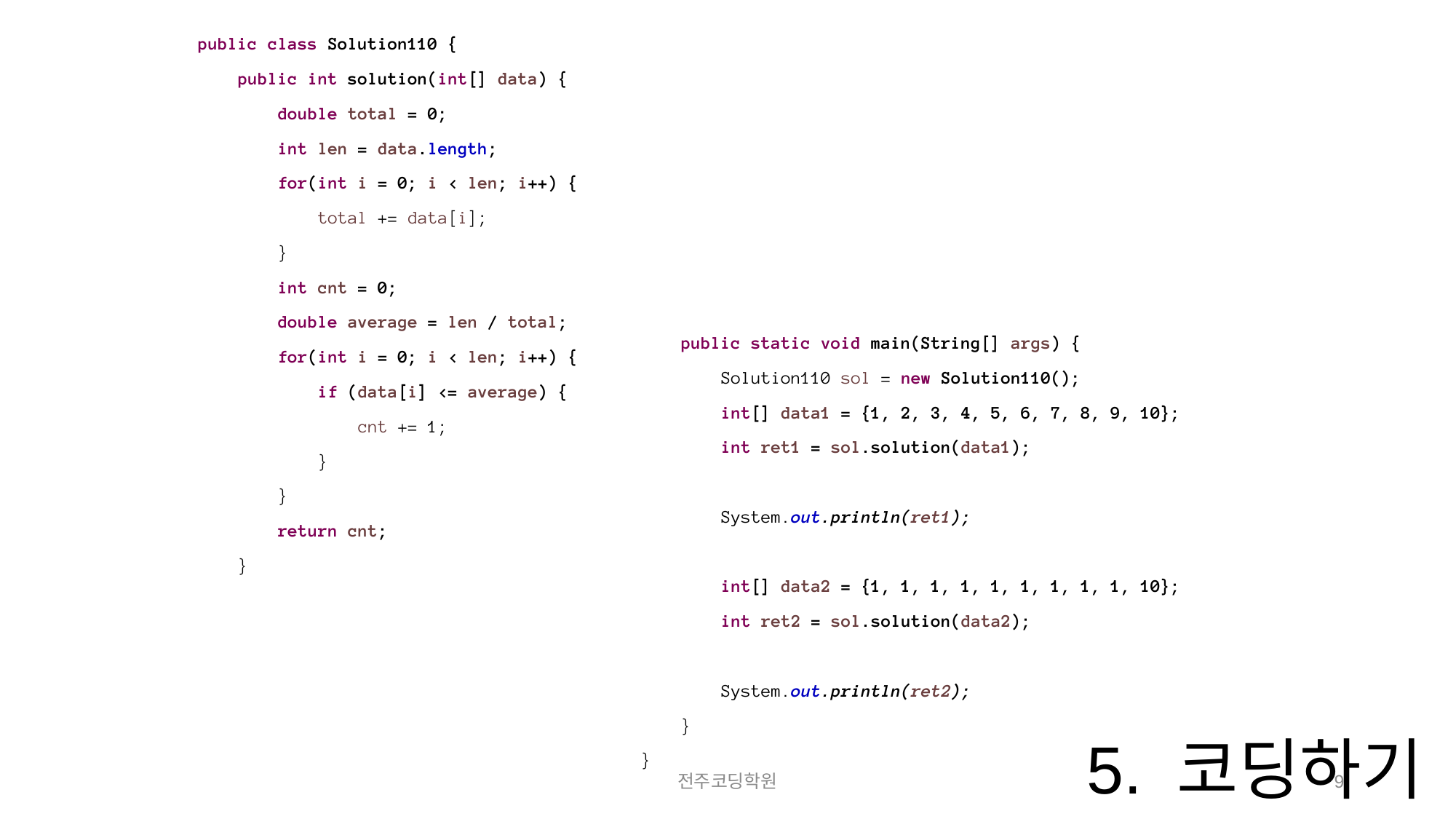

public class Solution110 {
    public int solution(int[] data) {
        double total = 0;
        int len = data.length;
        for(int i = 0; i < len; i++) {
            total += data[i];
        }
        int cnt = 0;
        double average = len / total;
        for(int i = 0; i < len; i++) {
            if (data[i] <= average) {
                cnt += 1;
            }
        }
        return cnt;
    }

    public static void main(String[] args) {
        Solution110 sol = new Solution110();
        int[] data1 = {1, 2, 3, 4, 5, 6, 7, 8, 9, 10};
        int ret1 = sol.solution(data1);

        System.out.println(ret1);

        int[] data2 = {1, 1, 1, 1, 1, 1, 1, 1, 1, 10};
        int ret2 = sol.solution(data2);

        System.out.println(ret2);
    }
}
# 5. 코딩하기
전주코딩학원
9